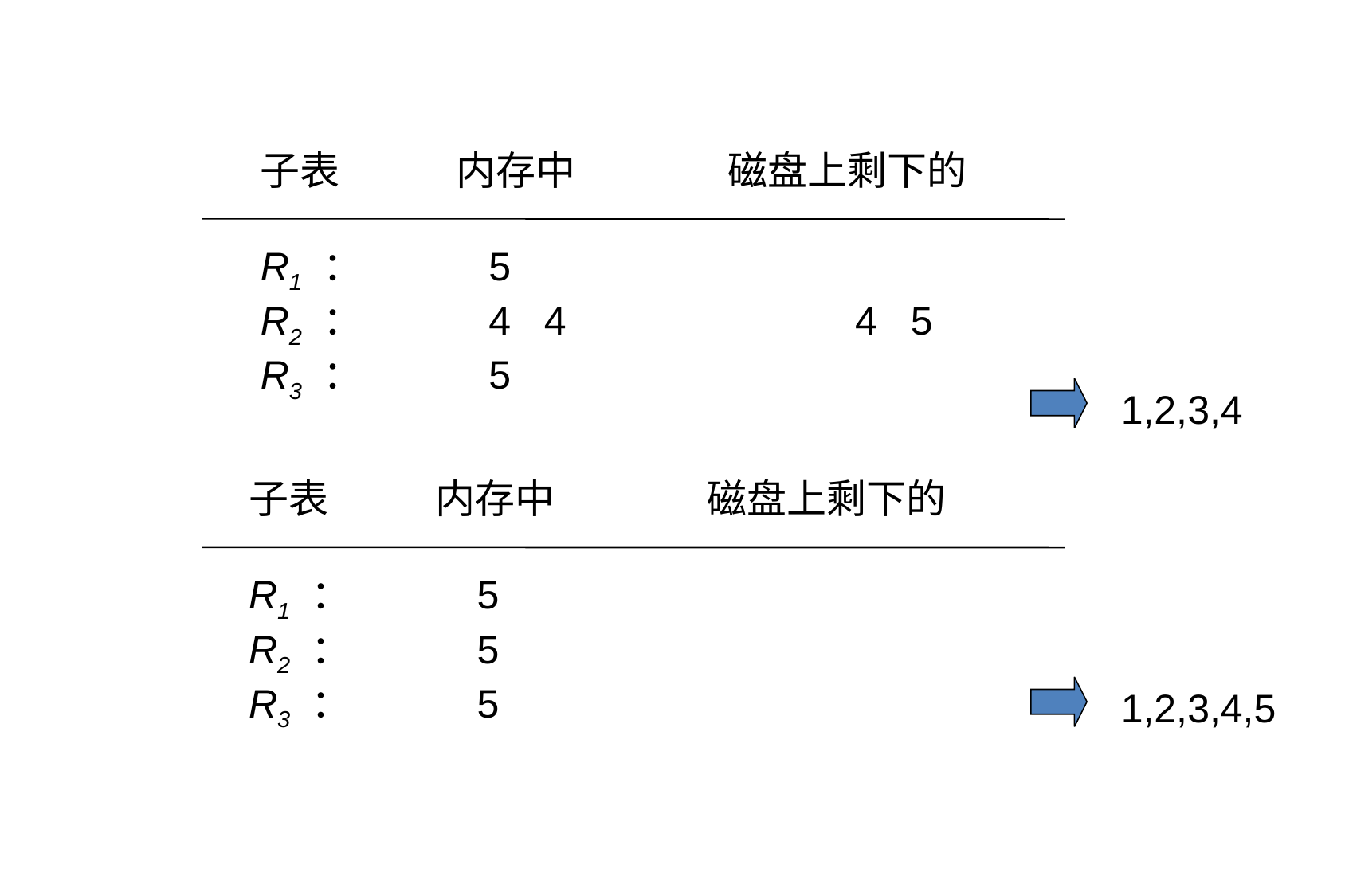

子表             内存中                 磁盘上剩下的

R1 ：             5
R2 ：             4   4                          4   5
R3 ：             5

1,2,3,4
子表            内存中                 磁盘上剩下的

R1 ：             5
R2 ：             5
R3 ：             5

1,2,3,4,5
16